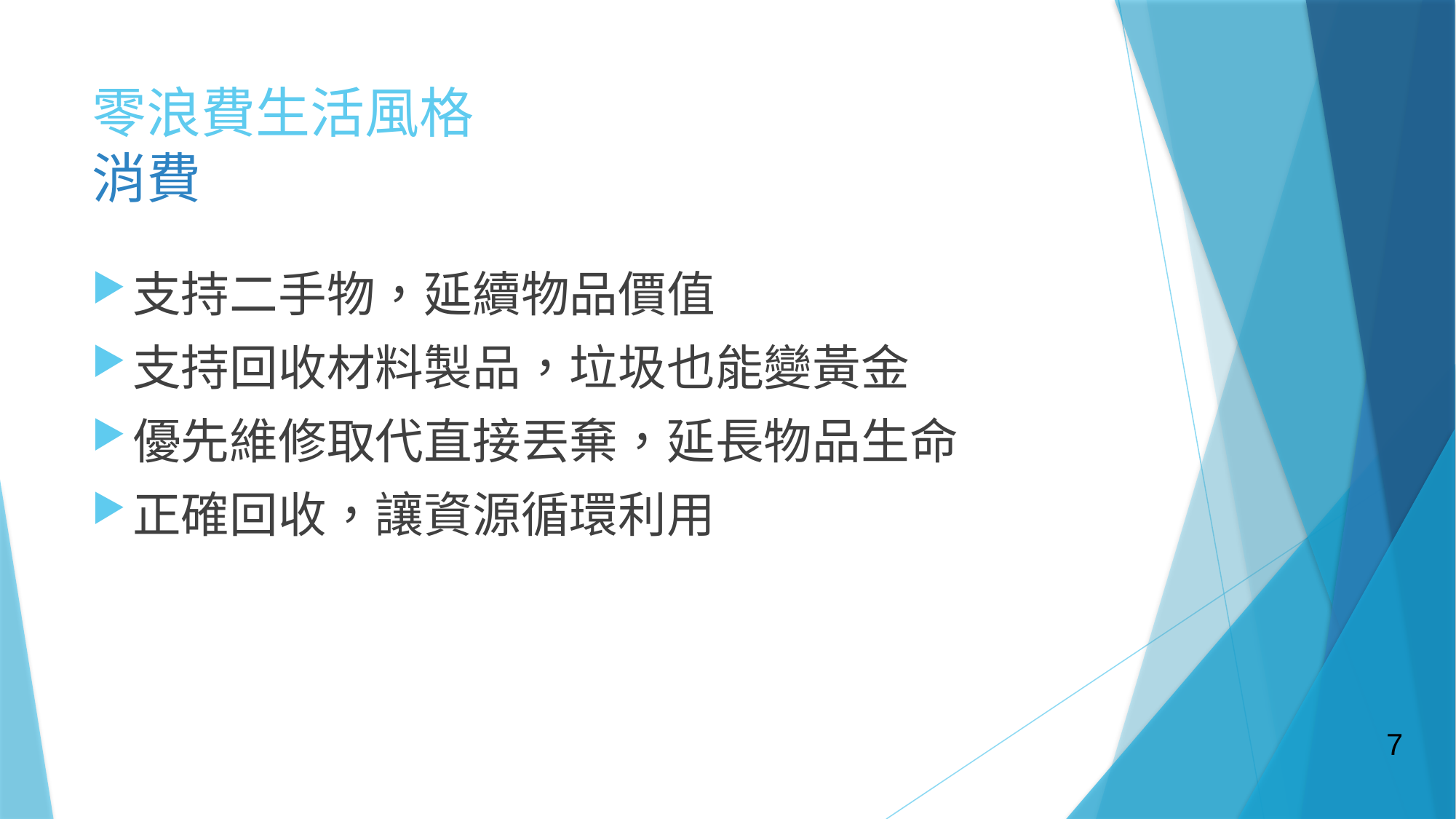

# 零浪費生活風格 消費
⽀持⼆⼿物，延續物品價值
⽀持回收材料製品，垃圾也能變⿈⾦
優先維修取代直接丟棄，延⻑物品⽣命
正確回收，讓資源循環利⽤
7